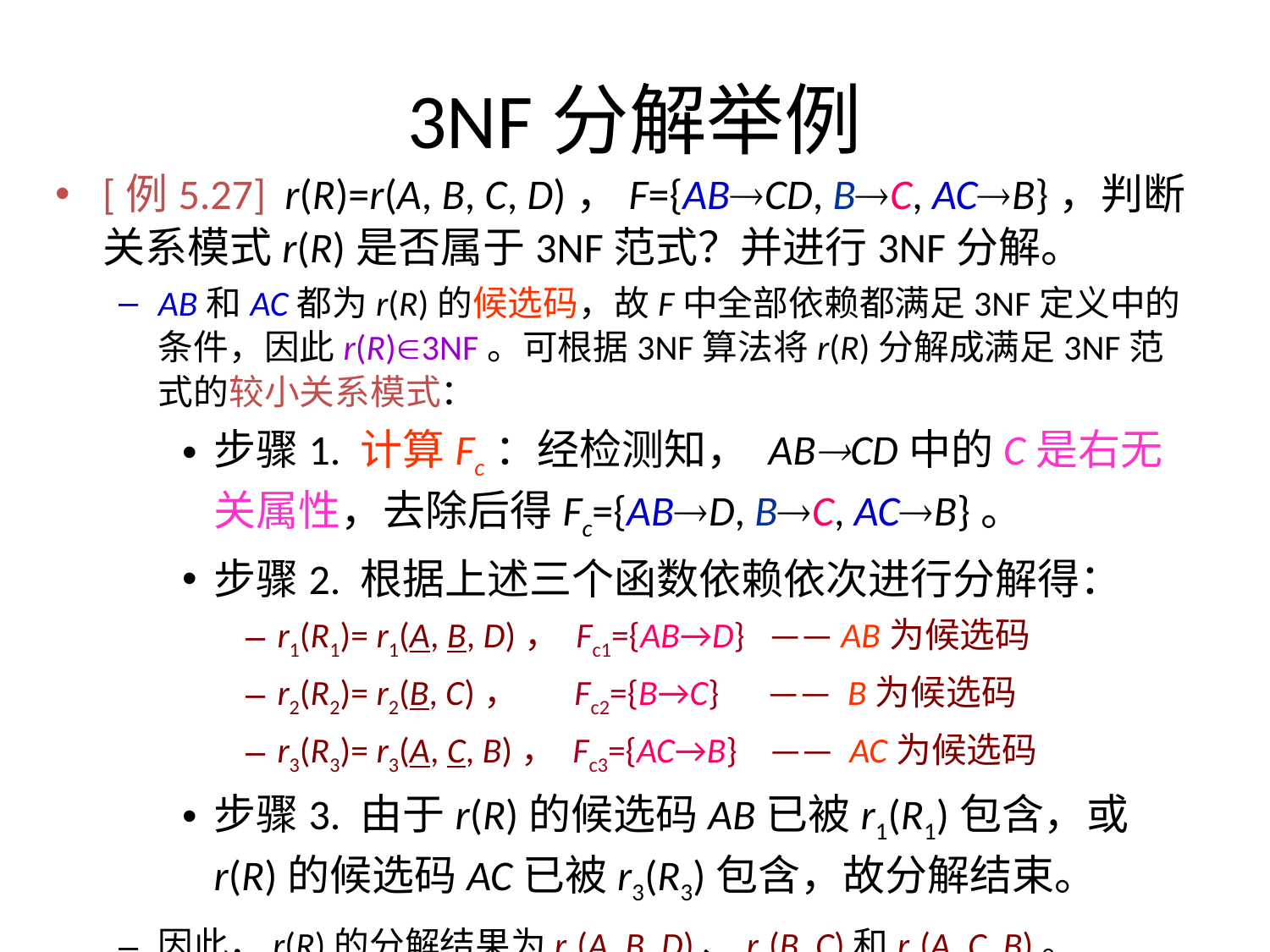

# 3NF分解举例
[例5.27]  r(R)=r(A, B, C, D)，F={AB→CD, B→C, AC→B}，判断关系模式r(R)是否属于3NF范式？并进行3NF分解。
AB和AC都为r(R)的候选码，故F中全部依赖都满足3NF定义中的条件，因此r(R)∈3NF。可根据3NF算法将r(R)分解成满足3NF范式的较小关系模式：
步骤1. 计算Fc：经检测知， AB→CD中的C是右无关属性，去除后得Fc={AB→D, B→C, AC→B}。
步骤2. 根据上述三个函数依赖依次进行分解得：
r1(R1)= r1(A, B, D)， Fc1={AB→D}   —— AB为候选码
r2(R2)= r2(B, C)，      Fc2={B→C}      ——  B为候选码
r3(R3)= r3(A, C, B)， Fc3={AC→B}    ——  AC为候选码
步骤3. 由于r(R)的候选码AB已被r1(R1)包含，或r(R)的候选码AC已被r3(R3)包含，故分解结束。
因此，r(R)的分解结果为r1(A, B, D)、r2(B, C)和r3(A, C, B)。